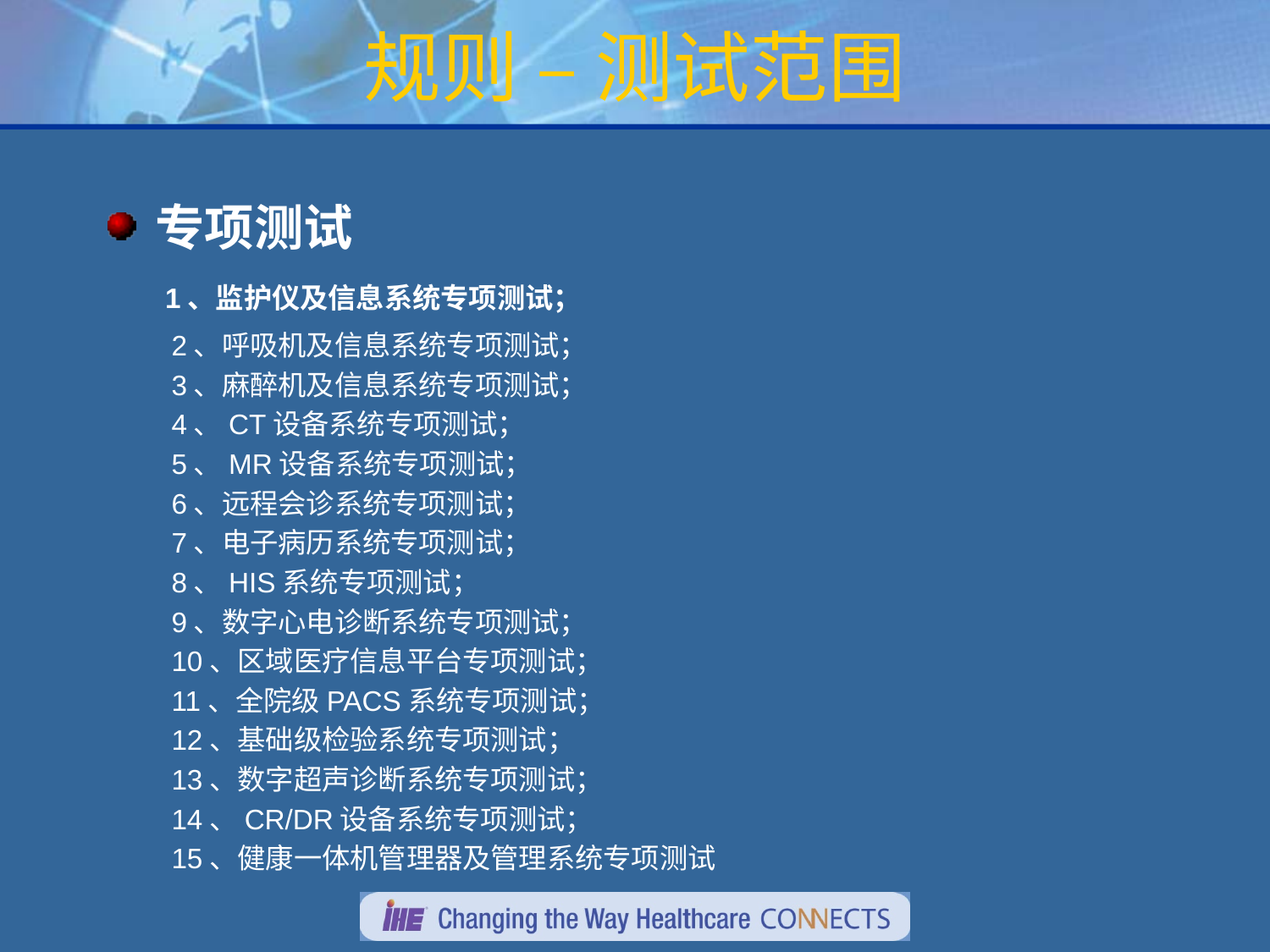

# 规则 – 测试范围
专项测试
	 1、监护仪及信息系统专项测试；
2、呼吸机及信息系统专项测试；
3、麻醉机及信息系统专项测试；
4、CT设备系统专项测试；
5、MR设备系统专项测试；
6、远程会诊系统专项测试；
7、电子病历系统专项测试；
8、HIS系统专项测试；
9、数字心电诊断系统专项测试；
10、区域医疗信息平台专项测试；
11、全院级PACS系统专项测试；
12、基础级检验系统专项测试；
13、数字超声诊断系统专项测试；
14、CR/DR设备系统专项测试；
15、健康一体机管理器及管理系统专项测试